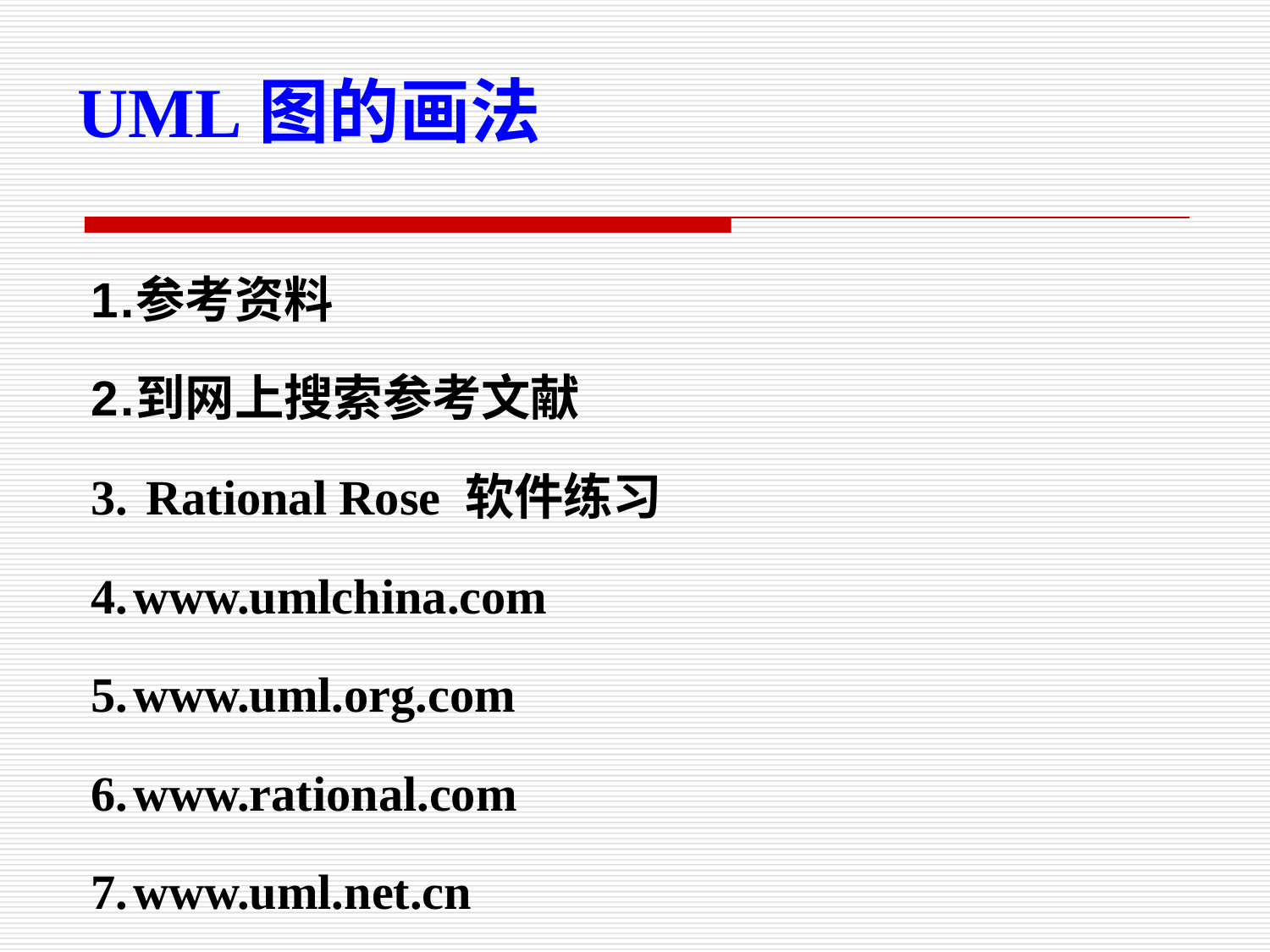

# UML图的画法
参考资料
到网上搜索参考文献
 Rational Rose 软件练习
www.umlchina.com
www.uml.org.com
www.rational.com
www.uml.net.cn